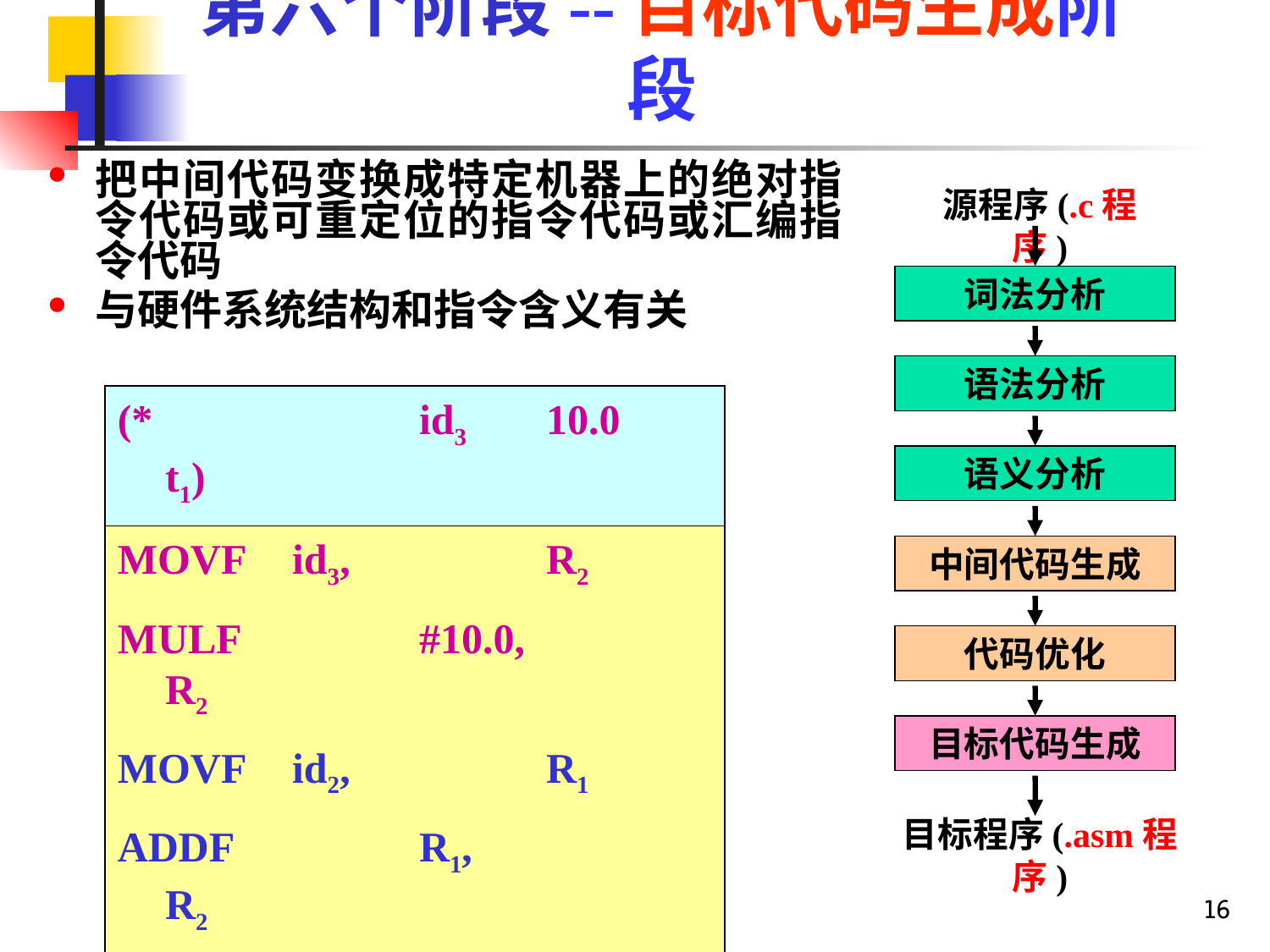

# 第六个阶段--目标代码生成阶段
把中间代码变换成特定机器上的绝对指令代码或可重定位的指令代码或汇编指令代码
与硬件系统结构和指令含义有关
源程序(.c程序)

词法分析

语法分析
(*			id3	10.0	t1)
(+			id2	t1	id1)

语义分析

MOVF	id3,		R2
MULF		#10.0,		R2
MOVF	id2,		R1
ADDF		R1,		R2
MOV		R1,		id1
中间代码生成

代码优化

目标代码生成

目标程序(.asm程序)
16